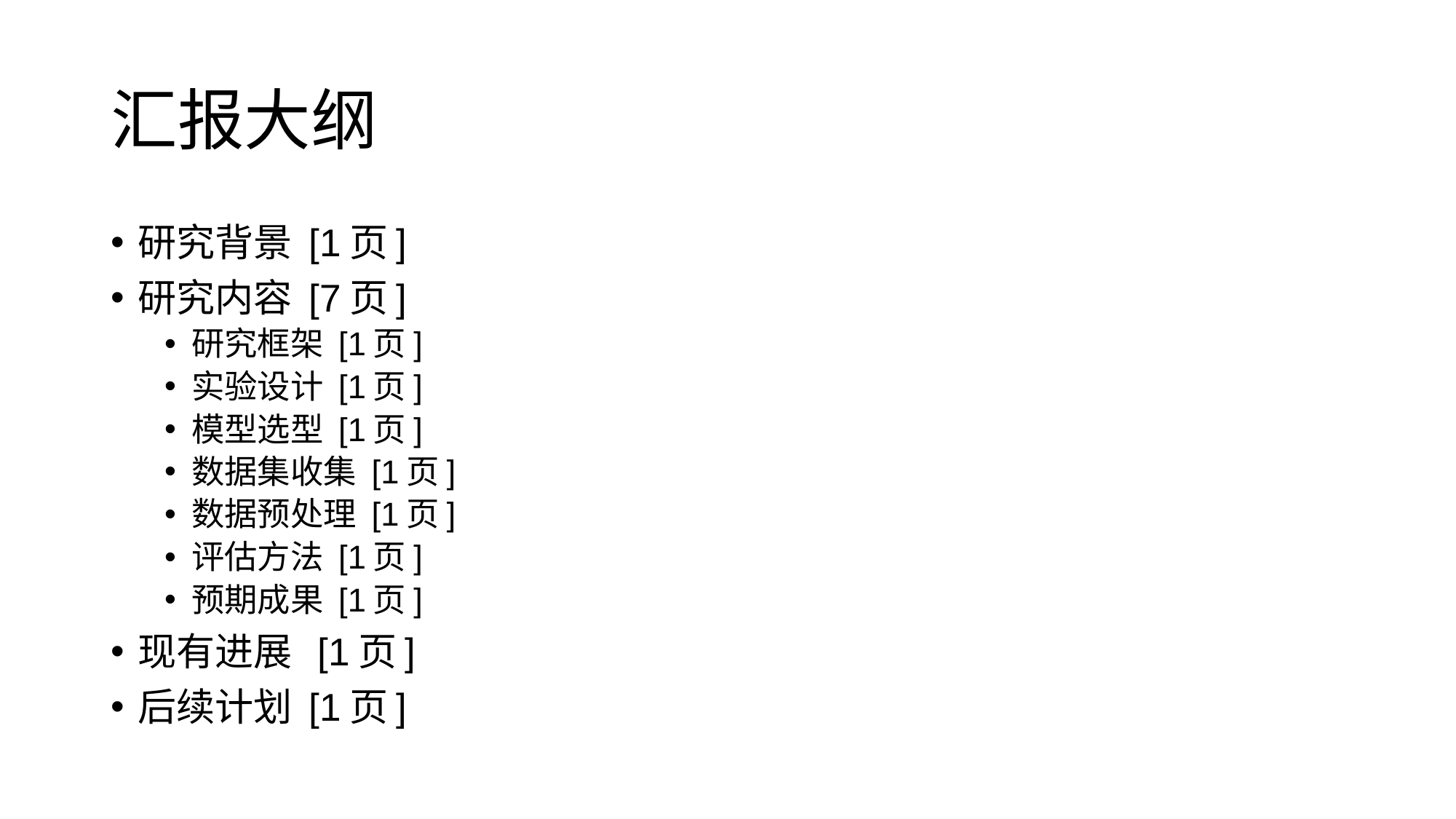

# 汇报大纲
研究背景 [1页]
研究内容 [7页]
研究框架 [1页]
实验设计 [1页]
模型选型 [1页]
数据集收集 [1页]
数据预处理 [1页]
评估方法 [1页]
预期成果 [1页]
现有进展  [1页]
后续计划 [1页]